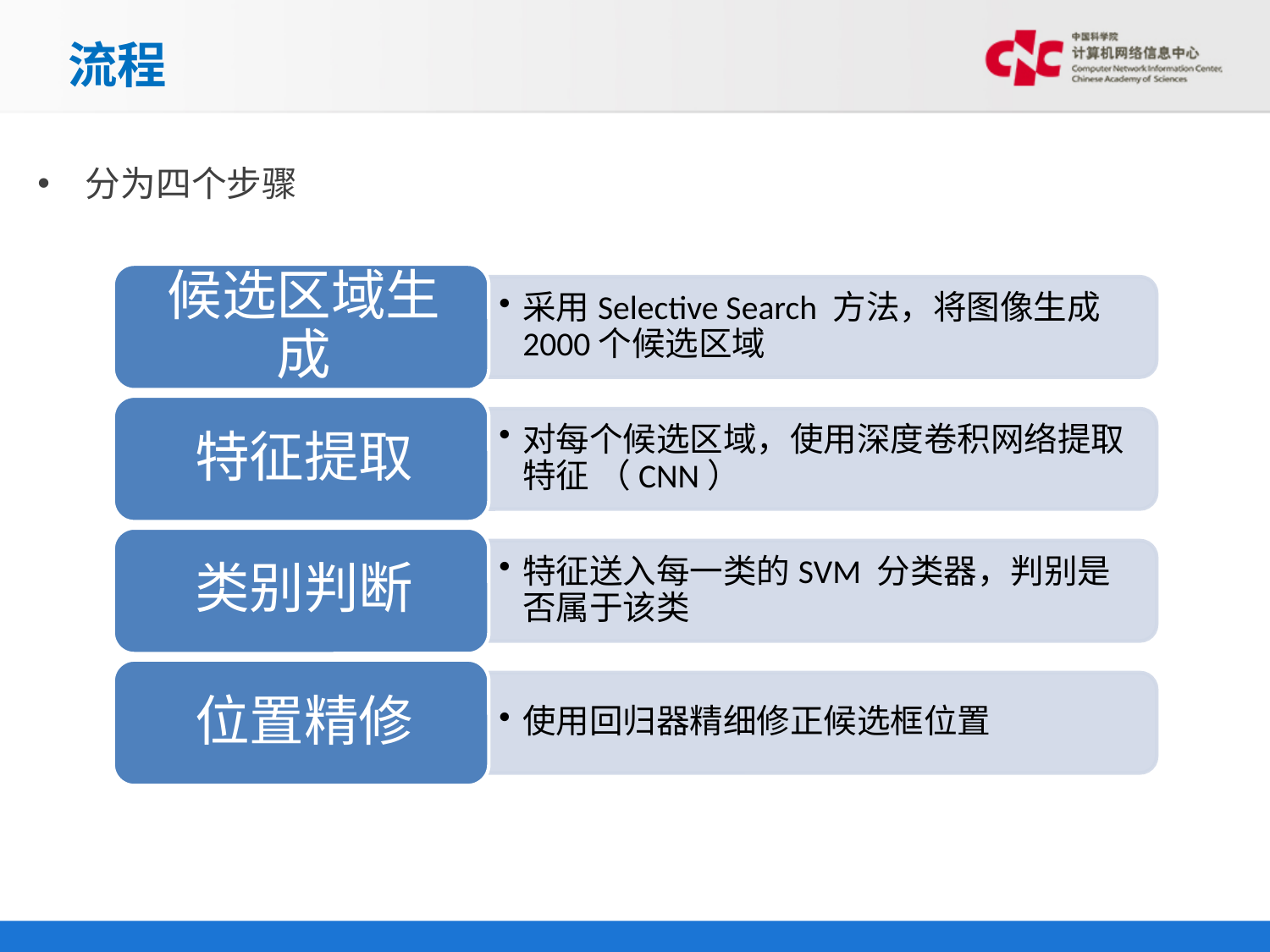

# 流程
分为四个步骤
采用Selective Search 方法，将图像生成2000个候选区域
候选区域生成
对每个候选区域，使用深度卷积网络提取特征 （CNN）
特征提取
特征送入每一类的SVM 分类器，判别是否属于该类
类别判断
使用回归器精细修正候选框位置
位置精修